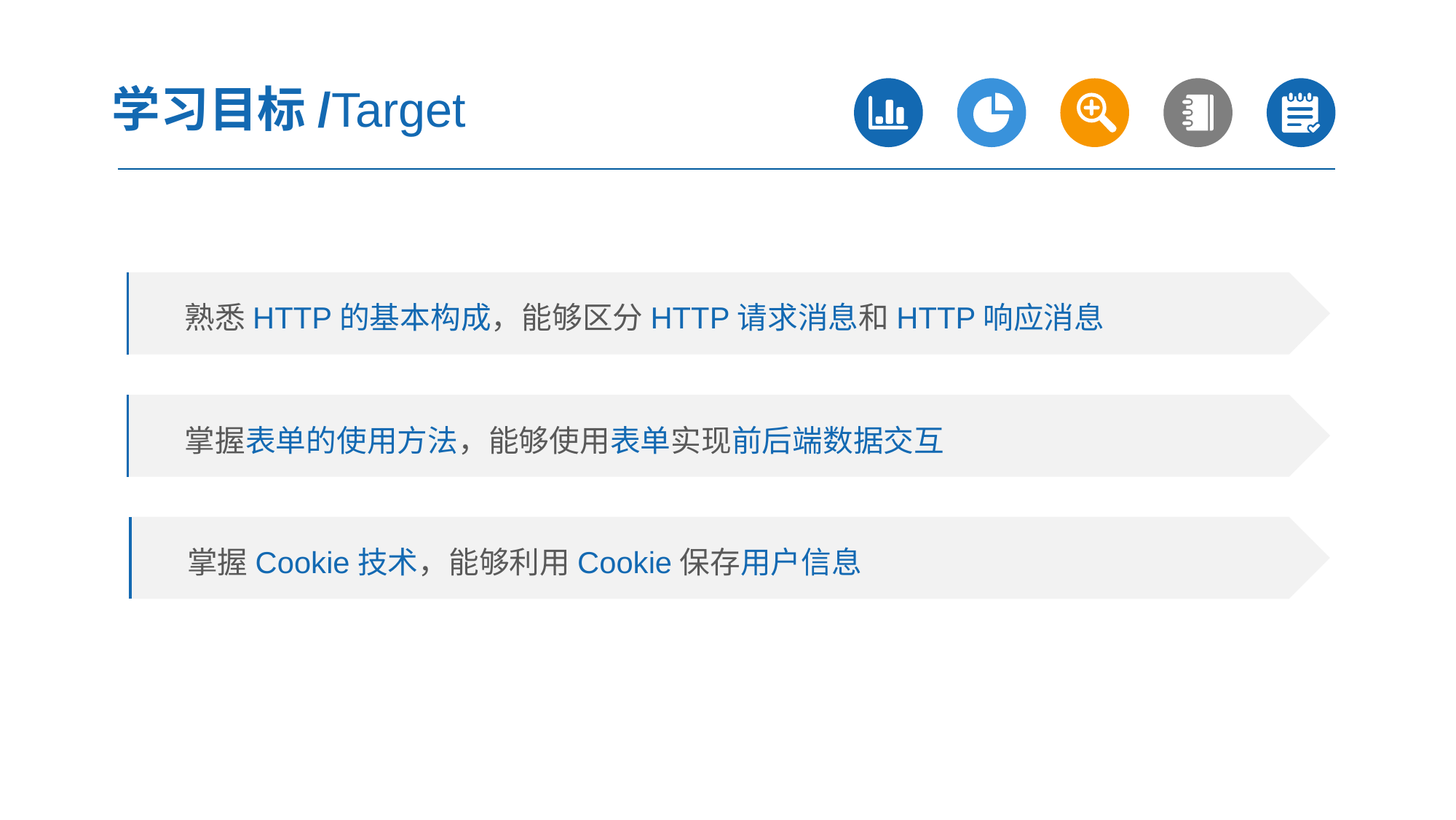

学习目标/Target
      熟悉HTTP的基本构成，能够区分HTTP请求消息和HTTP响应消息

      掌握表单的使用方法，能够使用表单实现前后端数据交互

      掌握Cookie技术，能够利用Cookie保存用户信息